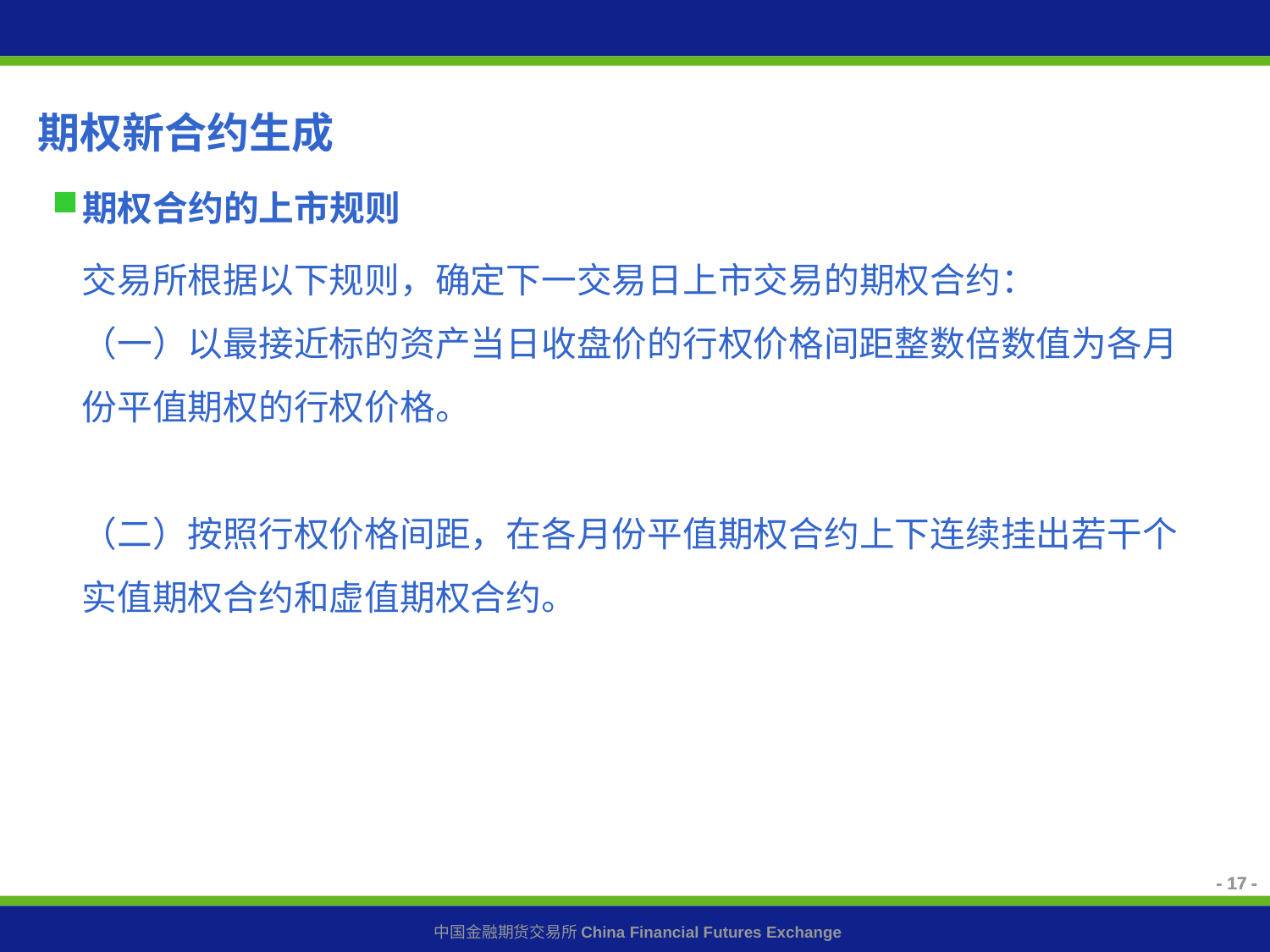

期权新合约生成

期权合约的上市规则

交易所根据以下规则，确定下一交易日上市交易的期权合约：
（一）以最接近标的资产当日收盘价的行权价格间距整数倍数值为各月份平值期权的行权价格。

（二）按照行权价格间距，在各月份平值期权合约上下连续挂出若干个实值期权合约和虚值期权合约。
- 17 -
- 17 -
- 17 -